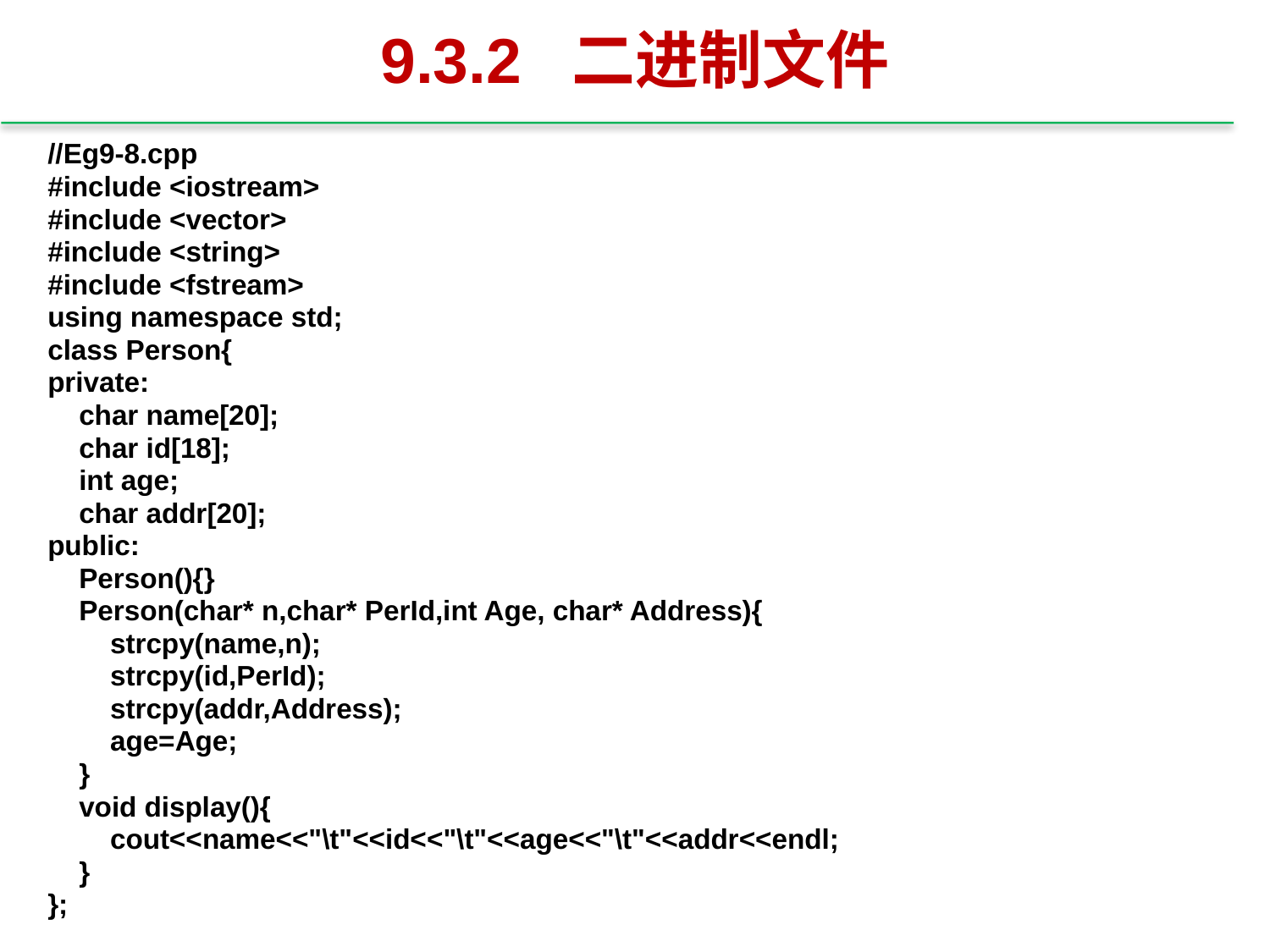

# 9.3.2  二进制文件
//Eg9-8.cpp
#include <iostream>
#include <vector>
#include <string>
#include <fstream>
using namespace std;
class Person{
private:
    char name[20];
    char id[18];
    int age;
    char addr[20];
public:
    Person(){}
    Person(char* n,char* PerId,int Age, char* Address){
        strcpy(name,n);
        strcpy(id,PerId);
        strcpy(addr,Address);
        age=Age;
    }
    void display(){
        cout<<name<<"\t"<<id<<"\t"<<age<<"\t"<<addr<<endl;
    }
};